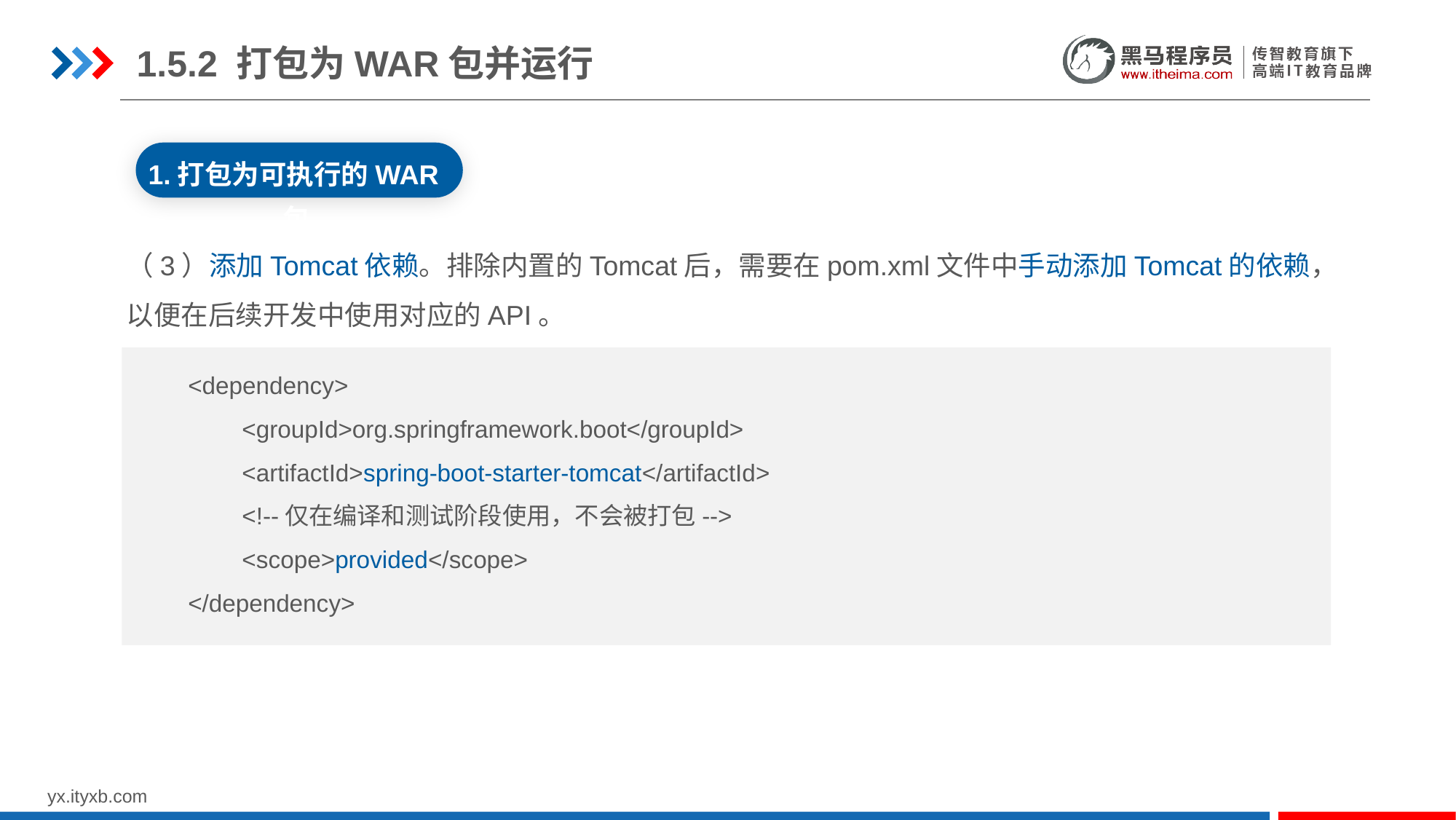

1.5.2 打包为WAR包并运行
1.打包为可执行的WAR包

（3）添加Tomcat依赖。排除内置的Tomcat后，需要在pom.xml文件中手动添加Tomcat的依赖，以便在后续开发中使用对应的API。

<dependency>
        <groupId>org.springframework.boot</groupId>
        <artifactId>spring-boot-starter-tomcat</artifactId>
        <!--仅在编译和测试阶段使用，不会被打包-->
        <scope>provided</scope>
</dependency>